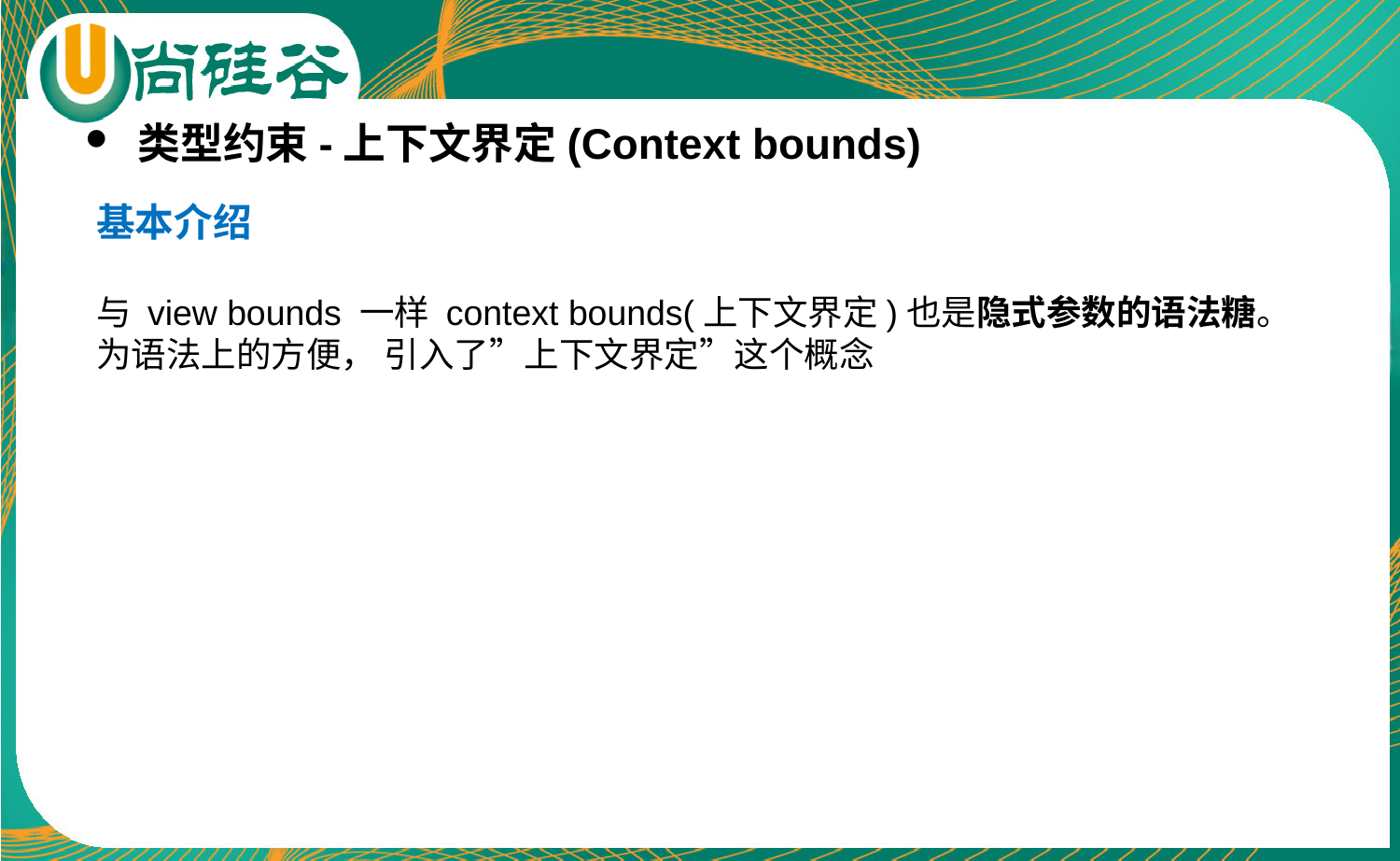

类型约束-上下文界定(Context bounds)

基本介绍

与 view bounds 一样 context bounds(上下文界定)也是隐式参数的语法糖。为语法上的方便， 引入了”上下文界定”这个概念